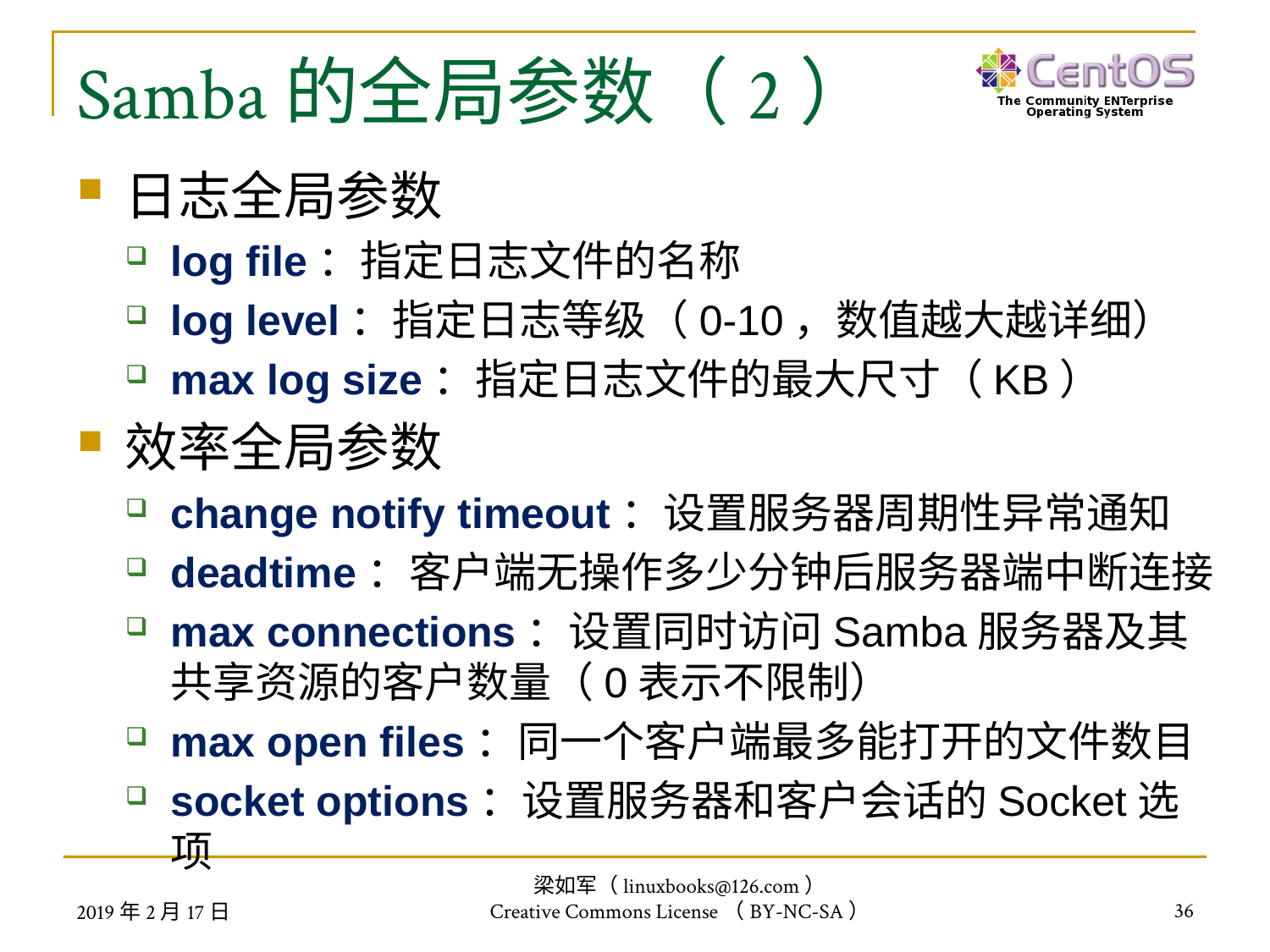

# Samba的全局参数（2）
日志全局参数
log file：指定日志文件的名称
log level：指定日志等级（0-10，数值越大越详细）
max log size：指定日志文件的最大尺寸（KB）
效率全局参数
change notify timeout：设置服务器周期性异常通知
deadtime：客户端无操作多少分钟后服务器端中断连接
max connections：设置同时访问Samba服务器及其共享资源的客户数量（0表示不限制）
max open files：同一个客户端最多能打开的文件数目
socket options：设置服务器和客户会话的Socket选项
梁如军（linuxbooks@126.com）
Creative Commons License（BY-NC-SA）
2019年2月17日
36